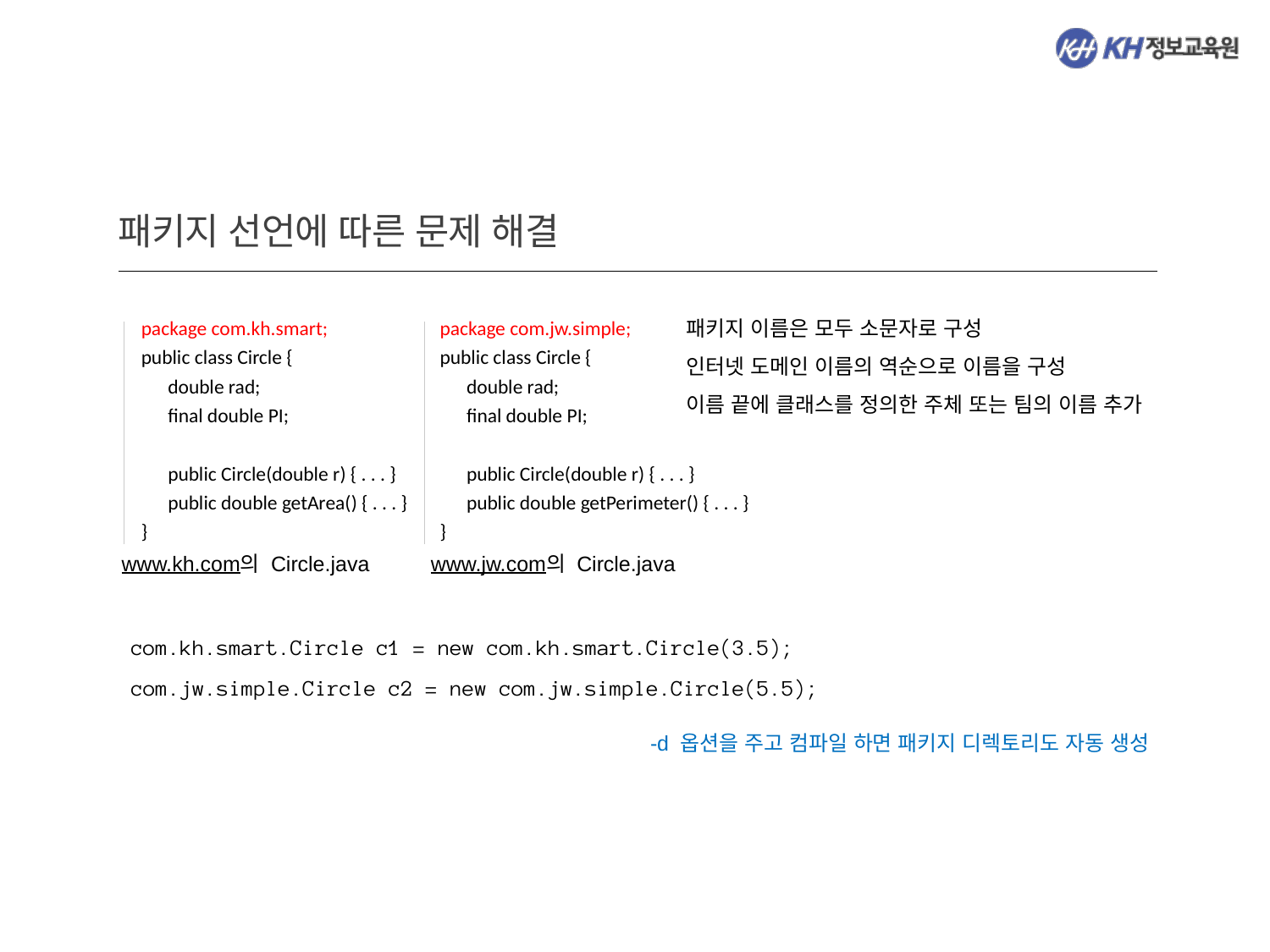

패키지 선언에 따른 문제 해결
패키지 이름은 모두 소문자로 구성
인터넷 도메인 이름의 역순으로 이름을 구성
이름 끝에 클래스를 정의한 주체 또는 팀의 이름 추가
 package com.kh.smart;
 public class Circle {
       double rad;
       final double PI;

       public Circle(double r) { . . . }
       public double getArea() { . . . }
 }
package com.jw.simple;
public class Circle {
      double rad;
      final double PI;

      public Circle(double r) { . . . }
      public double getPerimeter() { . . . }
}
www.kh.com의 Circle.java
www.jw.com의 Circle.java
com.kh.smart.Circle c1 = new com.kh.smart.Circle(3.5);
com.jw.simple.Circle c2 = new com.jw.simple.Circle(5.5);
-d 옵션을 주고 컴파일 하면 패키지 디렉토리도 자동 생성